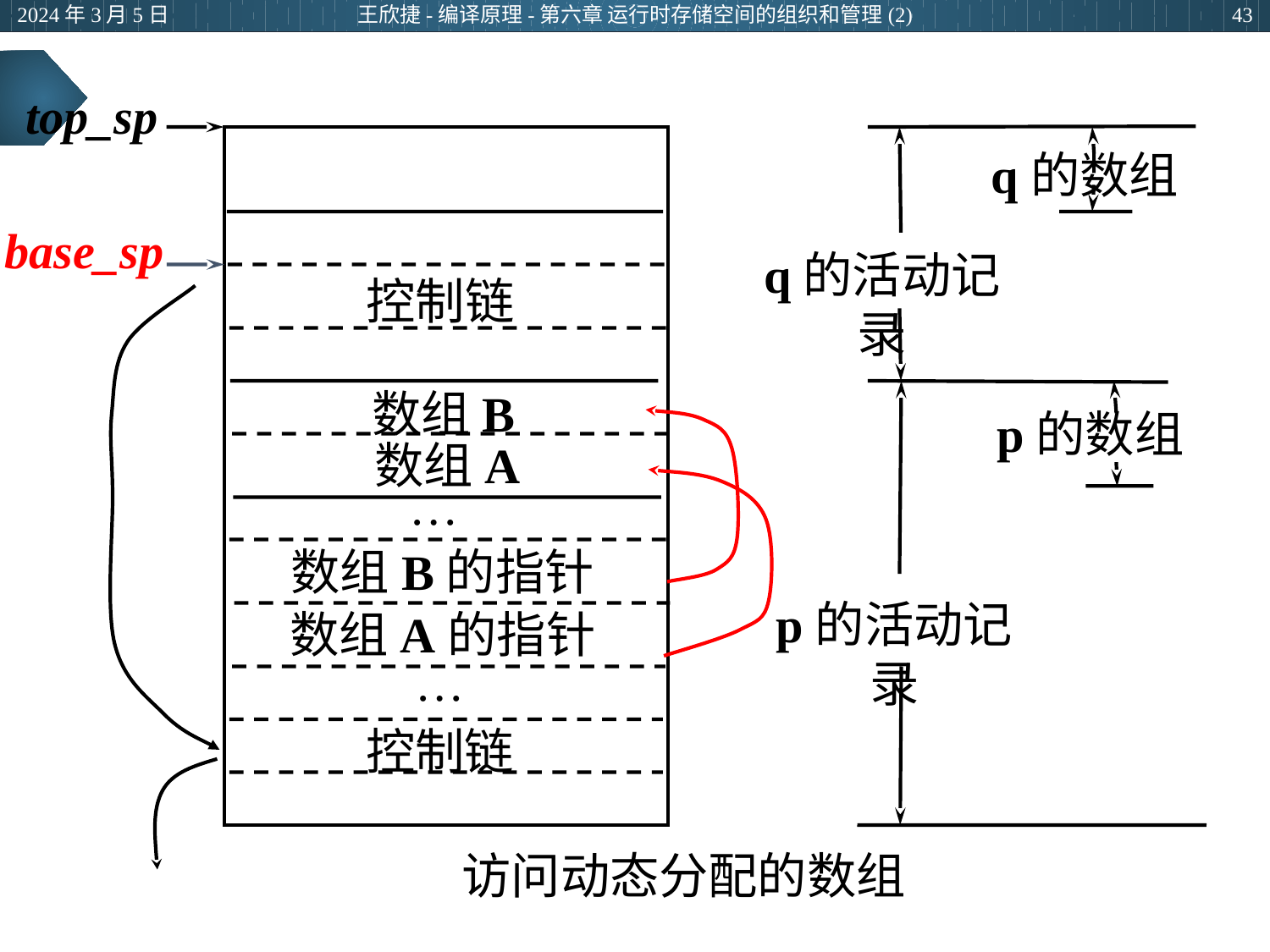

王欣捷-编译原理-第六章 运行时存储空间的组织和管理(2)
2024年3月5日
43
top_sp

q的数组

base_sp

q的活动记录
控制链

数组B

p的数组

数组A

…

数组B的指针

p的活动记录
数组A的指针

…

控制链

访问动态分配的数组